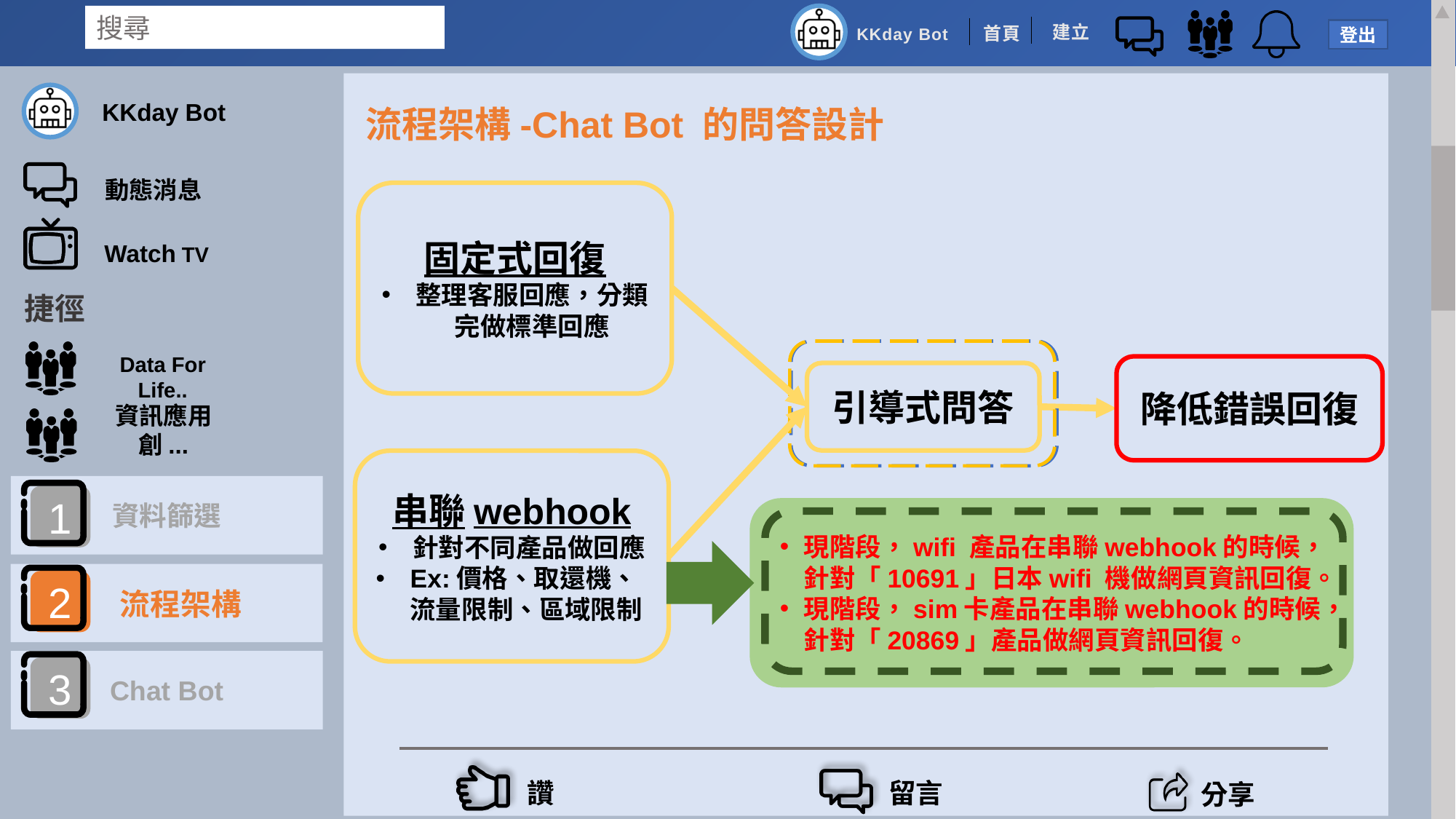

流程架構-Chat Bot 的問答設計

固定式回復
整理客服回應，分類完做標準回應

降低錯誤回復
引導式問答
串聯webhook
針對不同產品做回應
Ex:價格、取還機、流量限制、區域限制

資料篩選

1
現階段，wifi 產品在串聯webhook的時候，針對「10691」日本wifi 機做網頁資訊回復。
現階段，sim卡產品在串聯webhook的時候，針對「20869」產品做網頁資訊回復。
   流程架構

2
Chat Bot

3